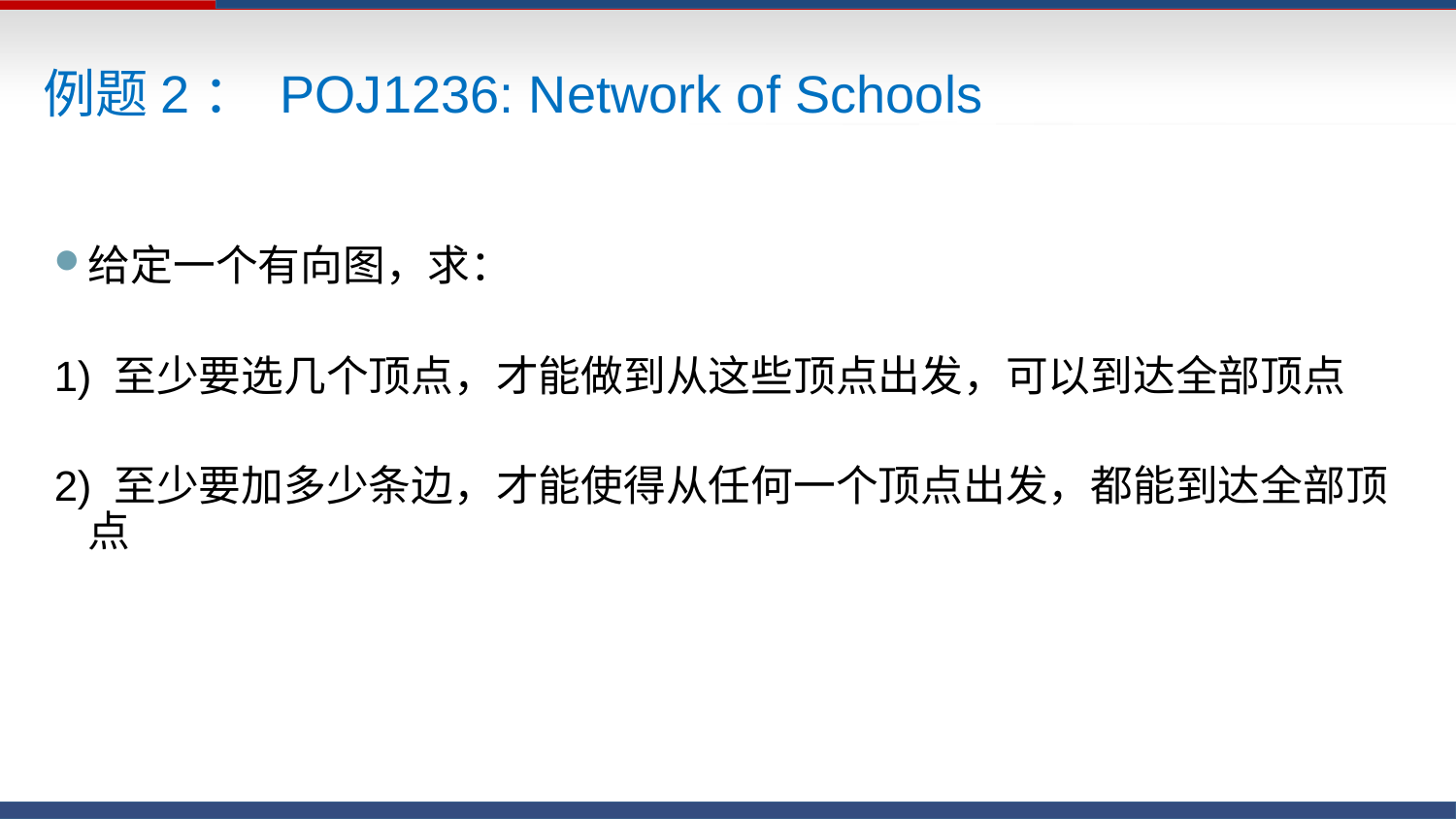

例题2： POJ1236: Network of Schools
给定一个有向图，求：

1) 至少要选几个顶点，才能做到从这些顶点出发，可以到达全部顶点

2) 至少要加多少条边，才能使得从任何一个顶点出发，都能到达全部顶点